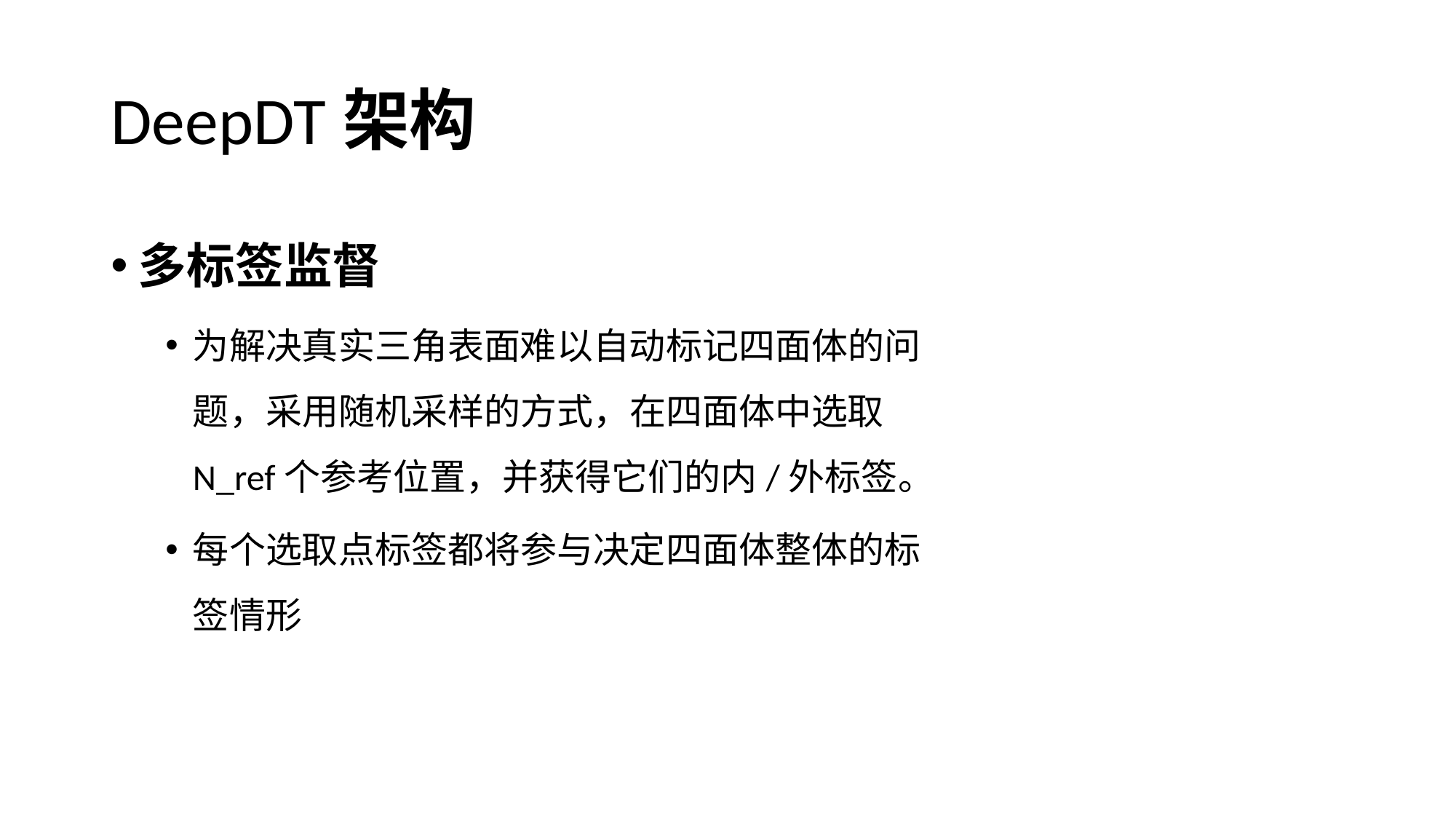

# DeepDT架构
多标签监督
为解决真实三角表面难以自动标记四面体的问题，采用随机采样的方式，在四面体中选取N_ref个参考位置，并获得它们的内/外标签。
每个选取点标签都将参与决定四面体整体的标签情形